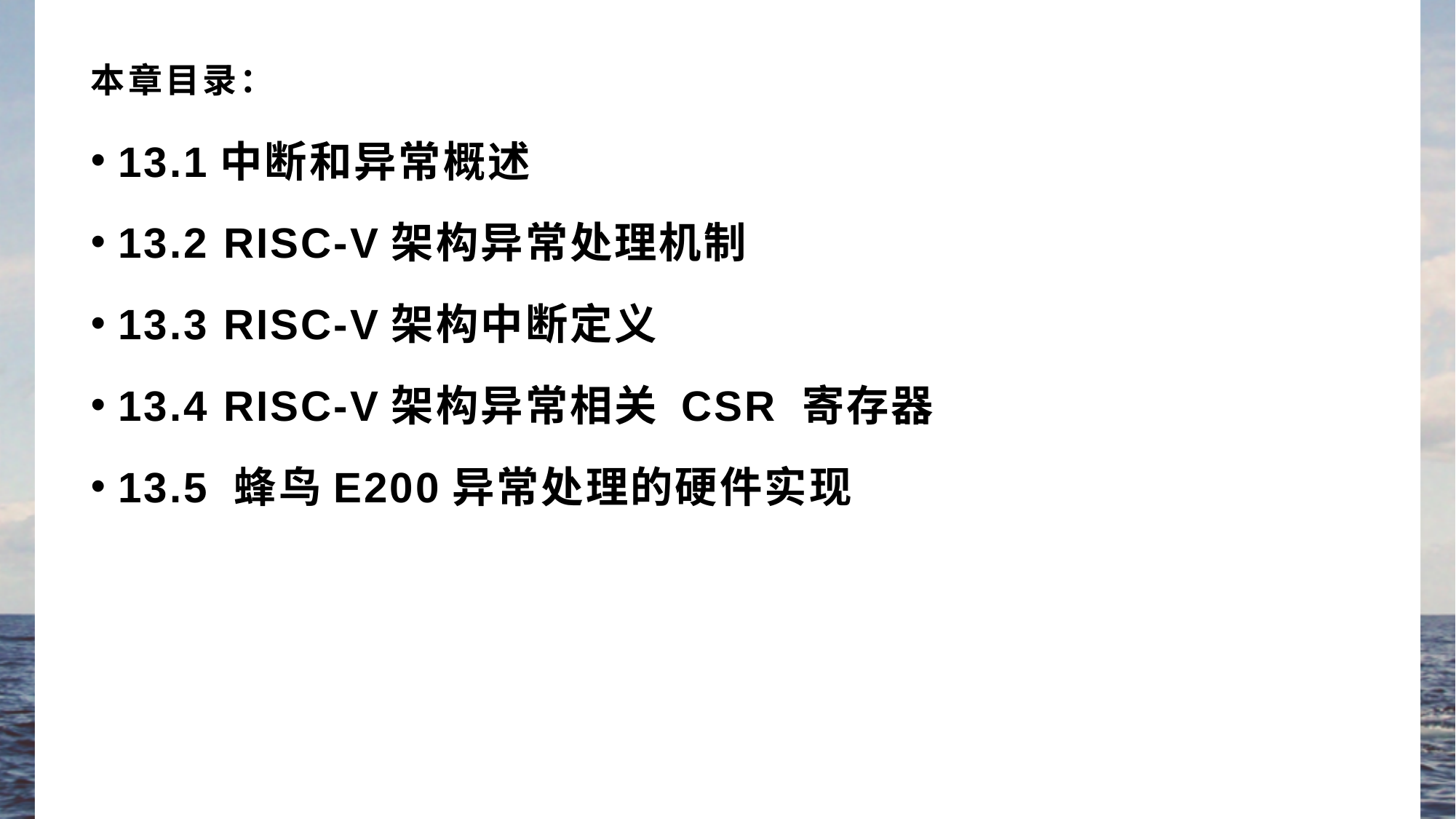

# 本章目录：
13.1中断和异常概述
13.2 RISC-V架构异常处理机制
13.3 RISC-V架构中断定义
13.4 RISC-V架构异常相关 CSR 寄存器
13.5 蜂鸟E200异常处理的硬件实现